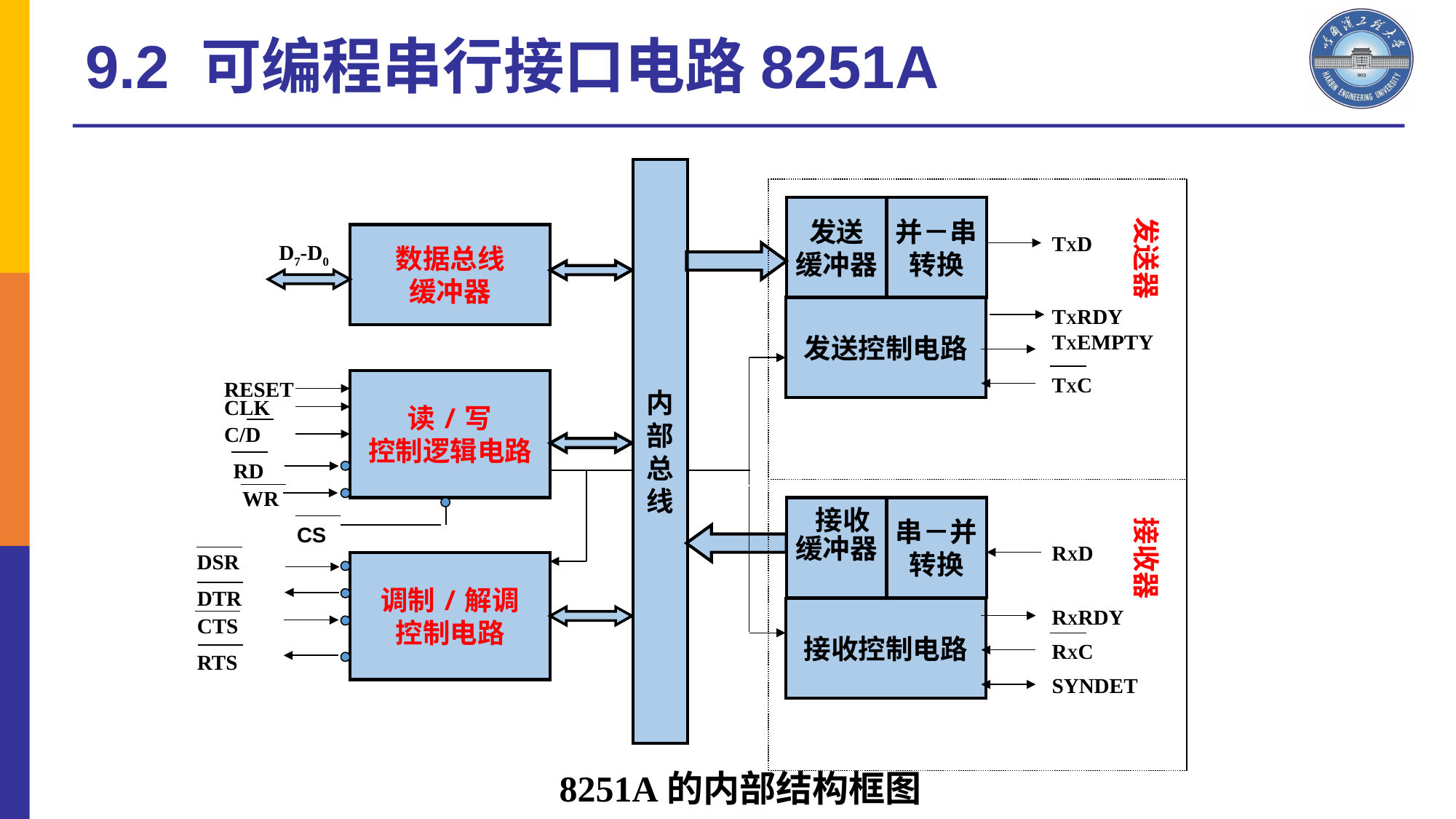

9.2 可编程串行接口电路8251A
内
部
总
线
发送
缓冲器
并－串
转换
发送器
数据总线
缓冲器
TXD
D7-D0

发送控制电路
TXRDY
TXEMPTY
TXC
RESET
读/写
控制逻辑电路
CLK
C/D

RD

WR

缓冲器
接收
串－并
转换
接收器
CS

RXD
DSR
调制/解调
控制电路

DTR

接收控制电路
RXRDY
CTS

RXC
RTS

SYNDET
8251A的内部结构框图